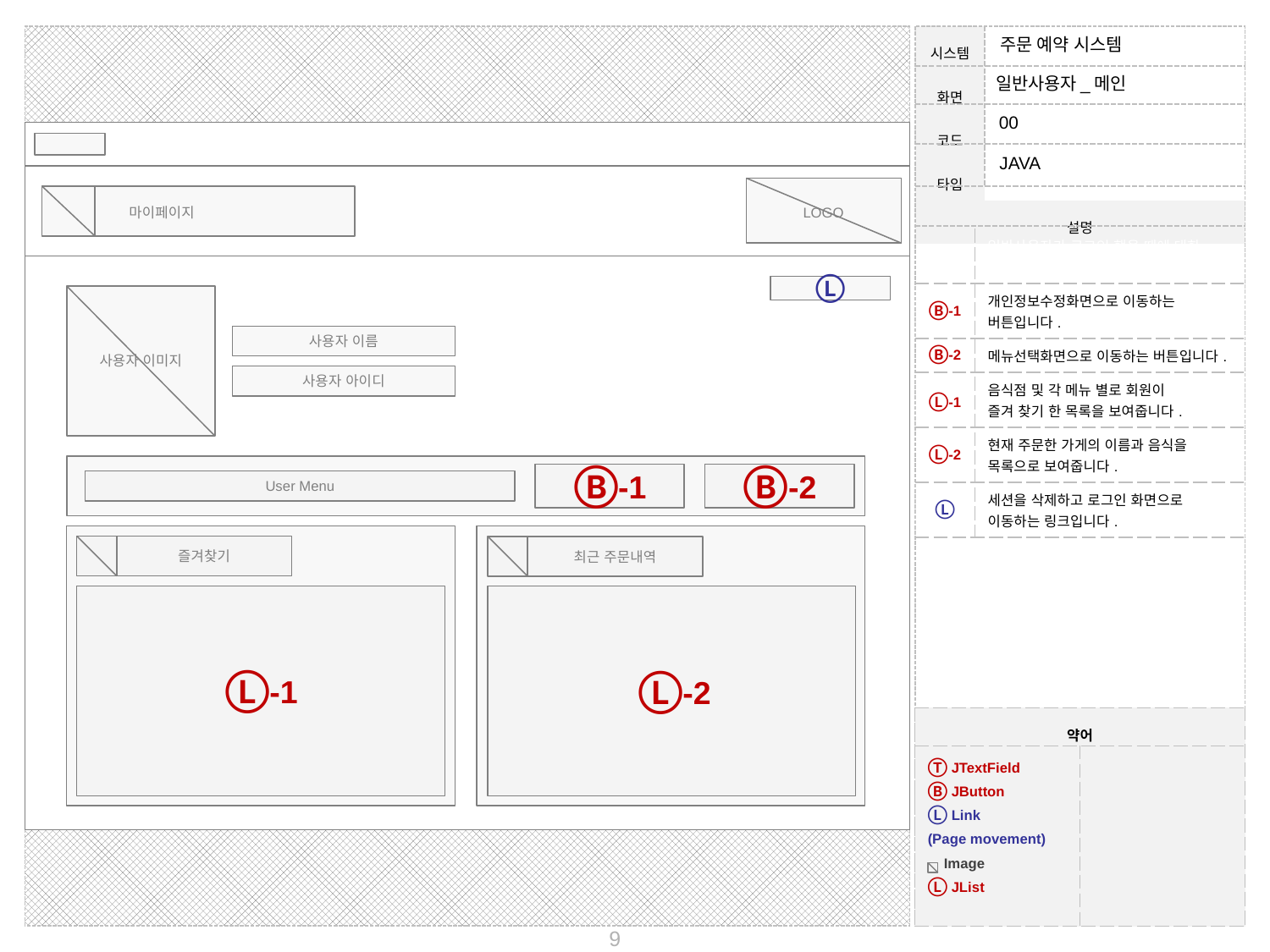

주문 예약 시스템
일반사용자_메인
00
JAVA
마이페이지
LOGO
|  | 일반사용자가 로그인 했을 때에 대한 초기화면입니다. |
| --- | --- |
| Ⓑ-1 | 개인정보수정화면으로 이동하는 버튼입니다. |
| Ⓑ-2 | 메뉴선택화면으로 이동하는 버튼입니다. |
| Ⓛ-1 | 음식점 및 각 메뉴 별로 회원이 즐겨 찾기 한 목록을 보여줍니다. |
| Ⓛ-2 | 현재 주문한 가게의 이름과 음식을 목록으로 보여줍니다. |
| Ⓛ | 세션을 삭제하고 로그인 화면으로 이동하는 링크입니다. |

사용자 이름
사용자 이미지
사용자 아이디

Ⓑ-1
Ⓑ-2

User Menu

즐겨찾기

최근 주문내역

Ⓛ-1
Ⓛ-2
| 약어 |  |
| --- | --- |
| Ⓣ JTextField Ⓑ JButton Ⓛ Link (Page movement) Image Ⓛ JList |  |

9